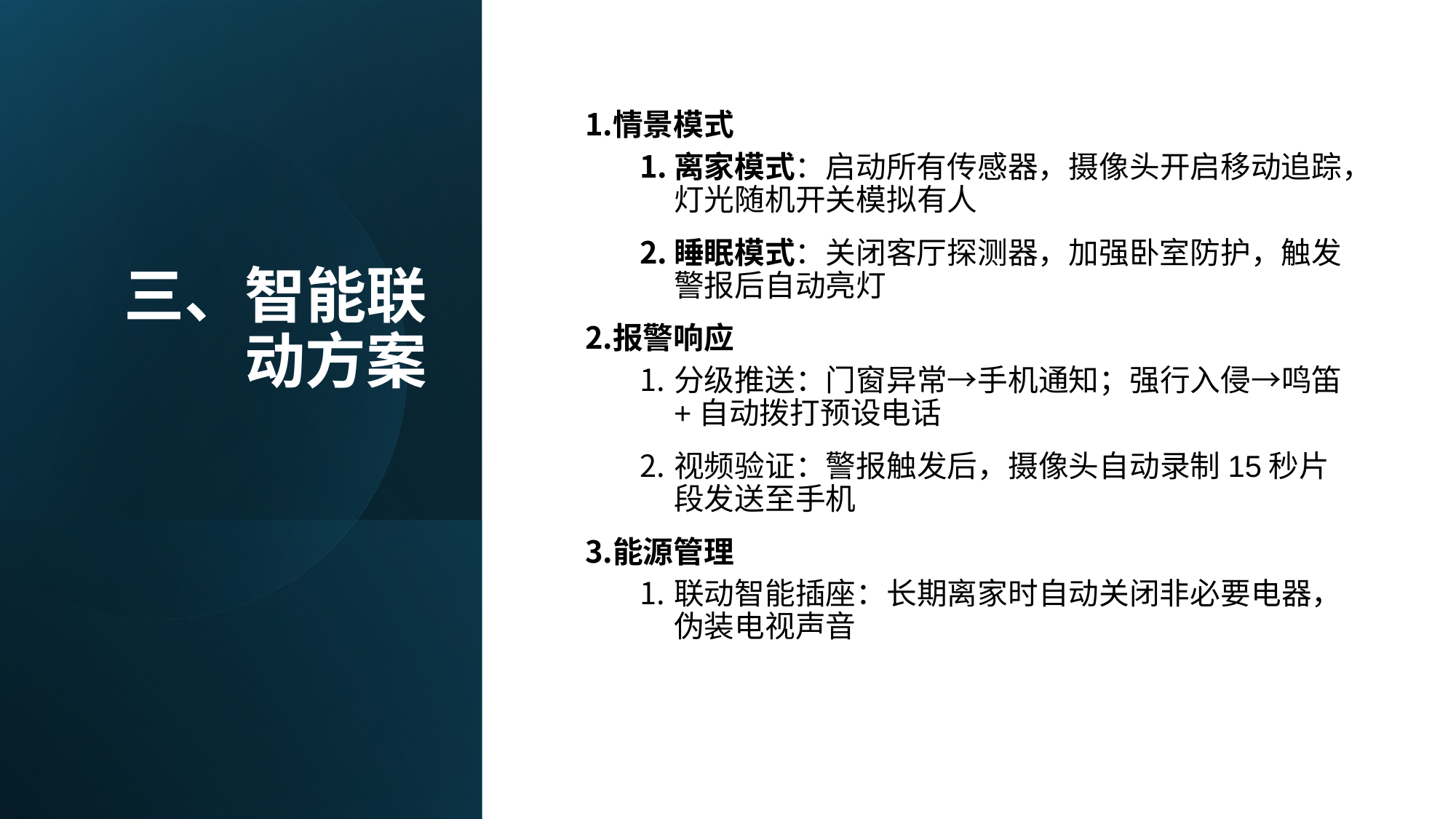

# 三、智能联动方案
情景模式
离家模式：启动所有传感器，摄像头开启移动追踪，灯光随机开关模拟有人
睡眠模式：关闭客厅探测器，加强卧室防护，触发警报后自动亮灯
报警响应
分级推送：门窗异常→手机通知；强行入侵→鸣笛+自动拨打预设电话
视频验证：警报触发后，摄像头自动录制15秒片段发送至手机
能源管理
联动智能插座：长期离家时自动关闭非必要电器，伪装电视声音